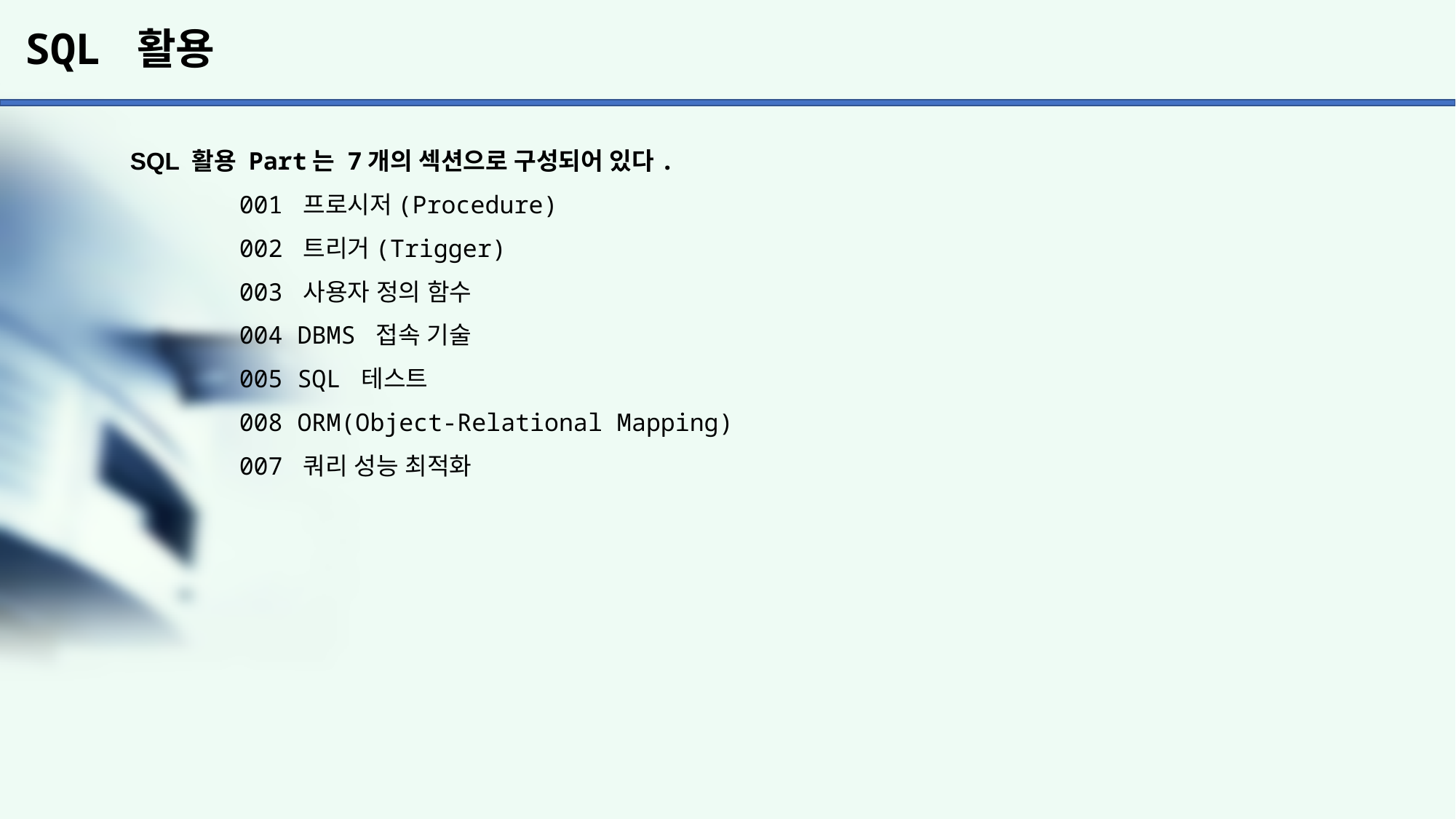

# SQL 활용
SQL 활용 Part는 7개의 섹션으로 구성되어 있다.
	001 프로시저(Procedure)
	002 트리거(Trigger)
	003 사용자 정의 함수
	004 DBMS 접속 기술
	005 SQL 테스트
	008 ORM(Object-Relational Mapping)
	007 쿼리 성능 최적화